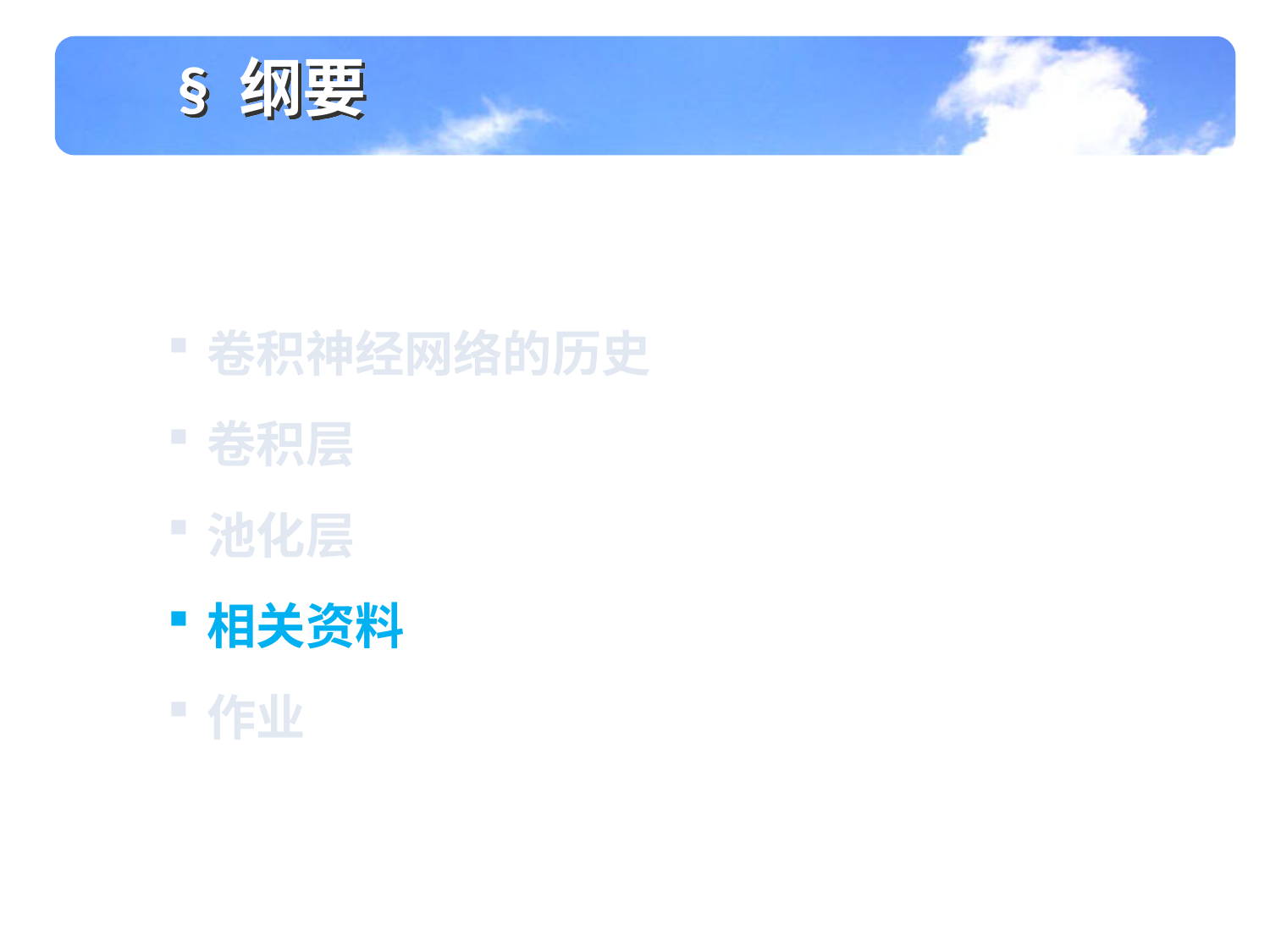

§ 纲要
卷积神经网络的历史
卷积层
池化层
相关资料
作业